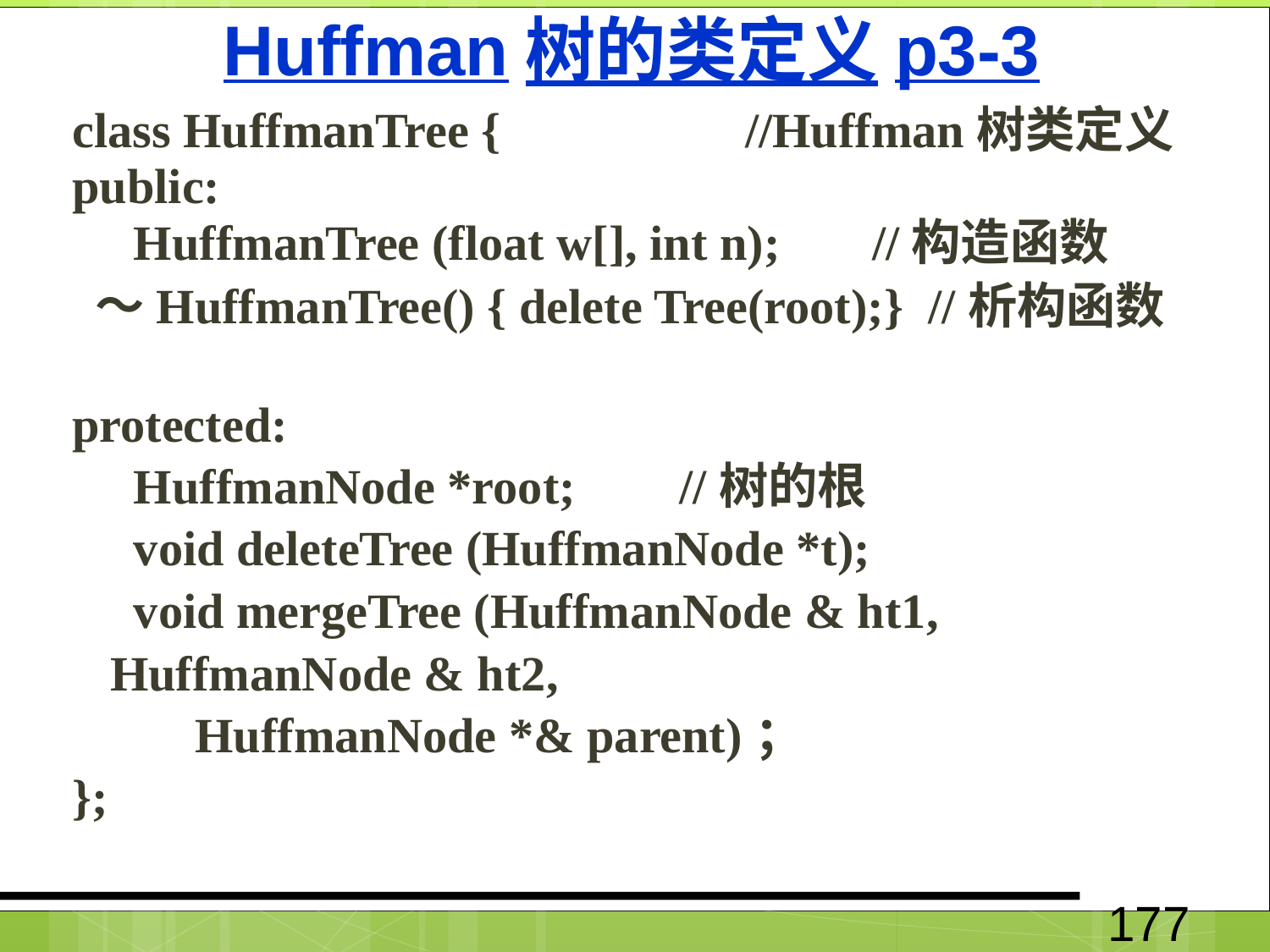

# Huffman树的类定义p3-3
class HuffmanTree {		//Huffman树类定义
public:
     HuffmanTree (float w[], int n);	//构造函数
 ～HuffmanTree() { delete Tree(root);}  //析构函数

protected:
     HuffmanNode *root;	     //树的根
     void deleteTree (HuffmanNode *t);
     void mergeTree (HuffmanNode & ht1, 		HuffmanNode & ht2,
          HuffmanNode *& parent)；
};
177